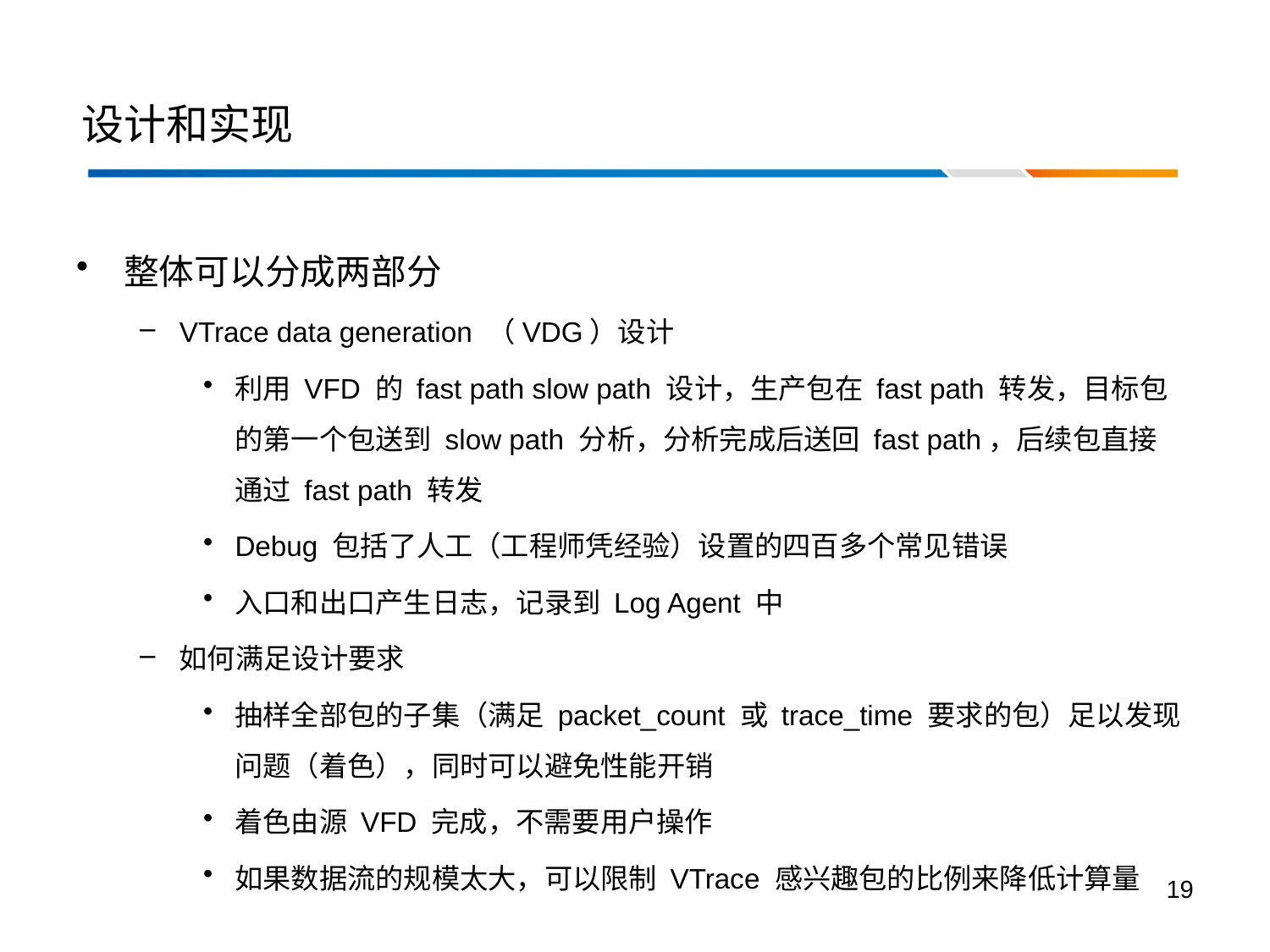

# 设计和实现
整体可以分成两部分
VTrace data generation （VDG）设计
利用 VFD 的 fast path slow path 设计，生产包在 fast path 转发，目标包的第一个包送到 slow path 分析，分析完成后送回 fast path，后续包直接通过 fast path 转发
Debug 包括了人工（工程师凭经验）设置的四百多个常见错误
入口和出口产生日志，记录到 Log Agent 中
如何满足设计要求
抽样全部包的子集（满足 packet_count 或 trace_time 要求的包）足以发现问题（着色），同时可以避免性能开销
着色由源 VFD 完成，不需要用户操作
如果数据流的规模太大，可以限制 VTrace 感兴趣包的比例来降低计算量
19